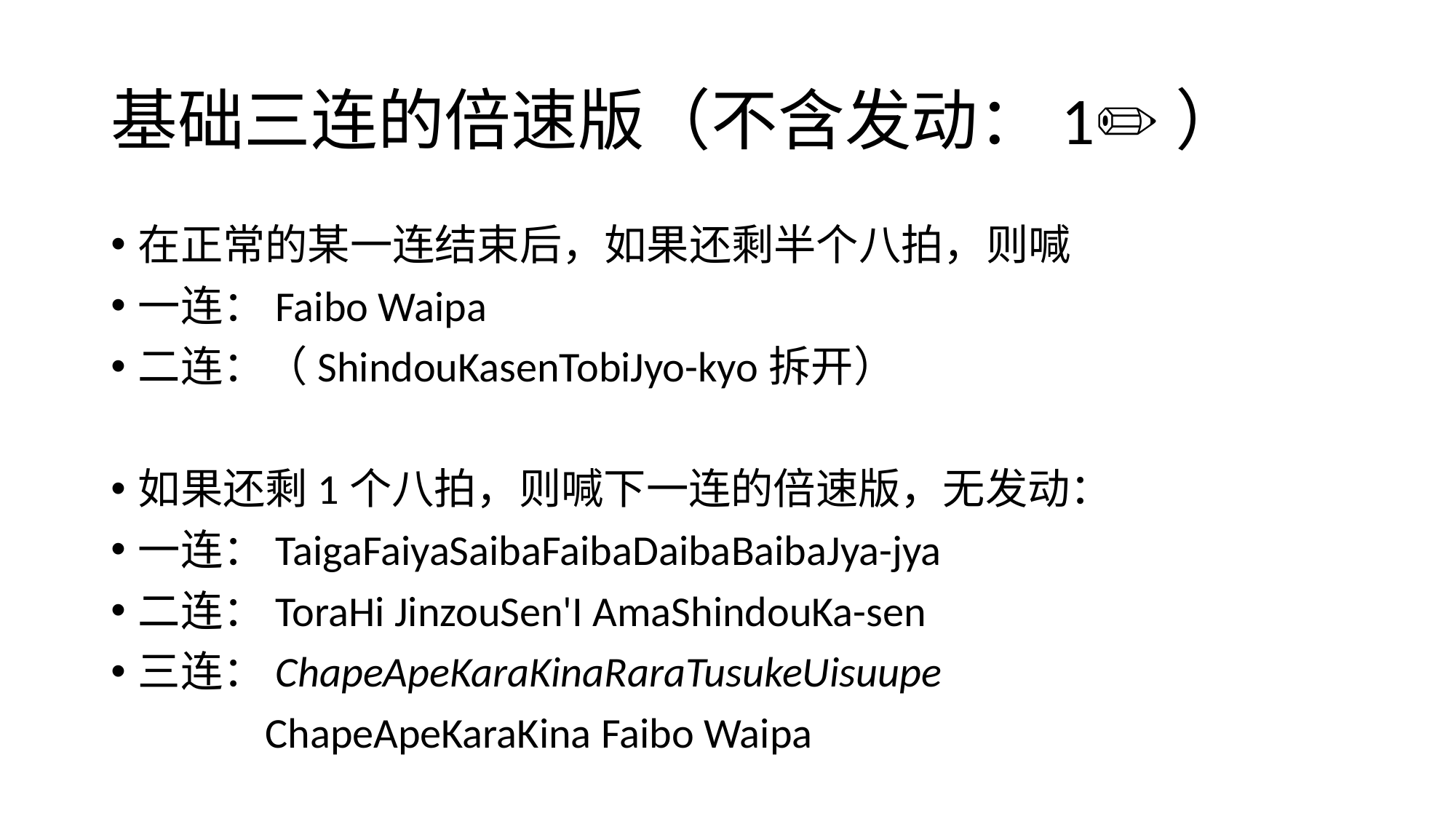

# 基础三连的倍速版（不含发动：1✏️）
在正常的某一连结束后，如果还剩半个八拍，则喊
一连：Faibo Waipa
二连：（ShindouKasenTobiJyo-kyo拆开）

如果还剩1个八拍，则喊下一连的倍速版，无发动：
一连：TaigaFaiyaSaibaFaibaDaibaBaibaJya-jya
二连：ToraHi JinzouSen'I AmaShindouKa-sen
三连：ChapeApeKaraKinaRaraTusukeUisuupe
                ChapeApeKaraKina Faibo Waipa